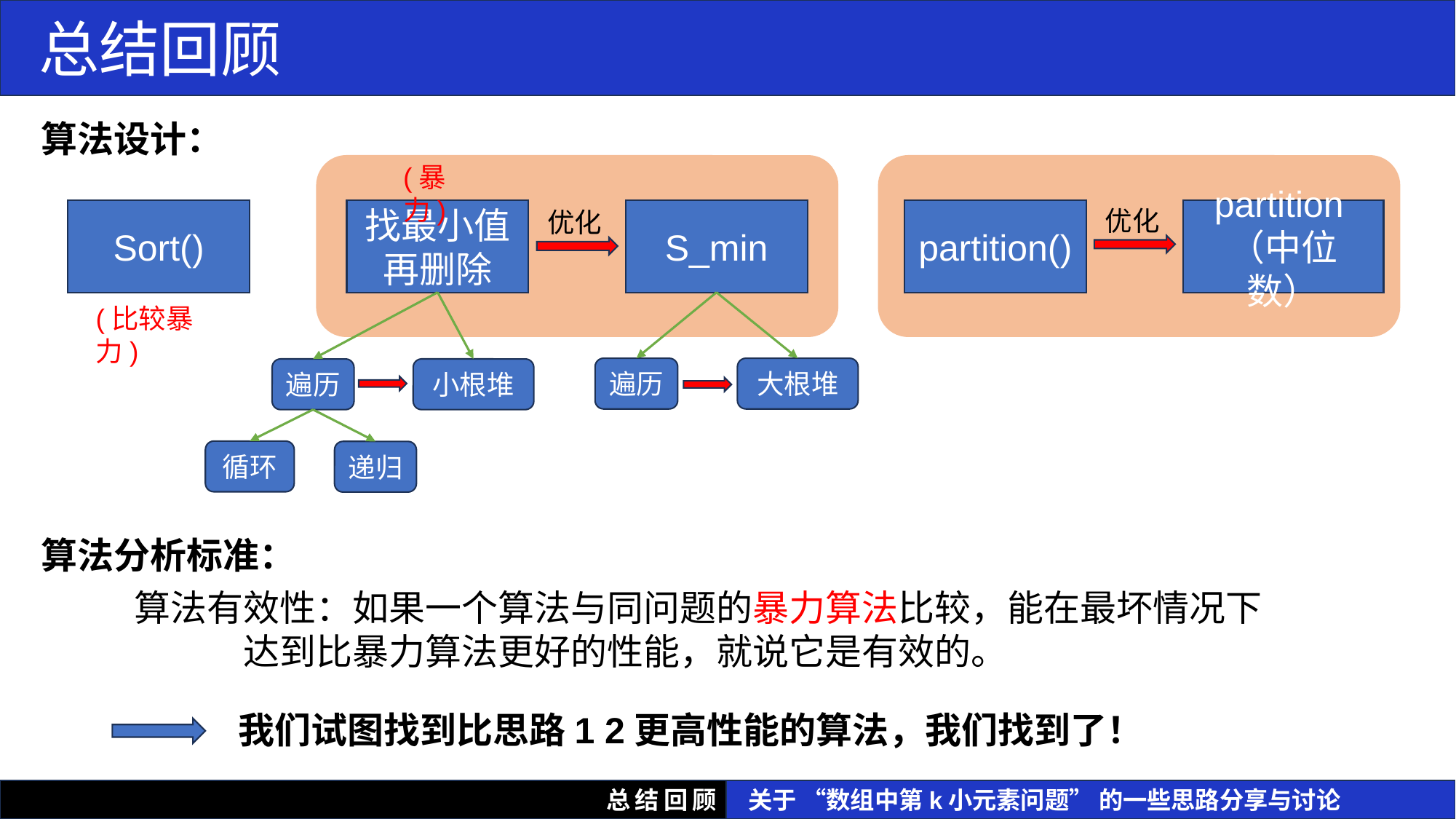

总结回顾
算法设计：

(暴力)
优化
Sort()
找最小值
再删除
优化
S_min
partition()
partition（中位数）

(比较暴力)
遍历
大根堆
遍历
小根堆

循环
递归
算法分析标准：
算法有效性：如果一个算法与同问题的暴力算法比较，能在最坏情况下	达到比暴力算法更好的性能，就说它是有效的。
我们试图找到比思路1 2更高性能的算法，我们找到了！

总结回顾
 关于 “数组中第k小元素问题” 的一些思路分享与讨论